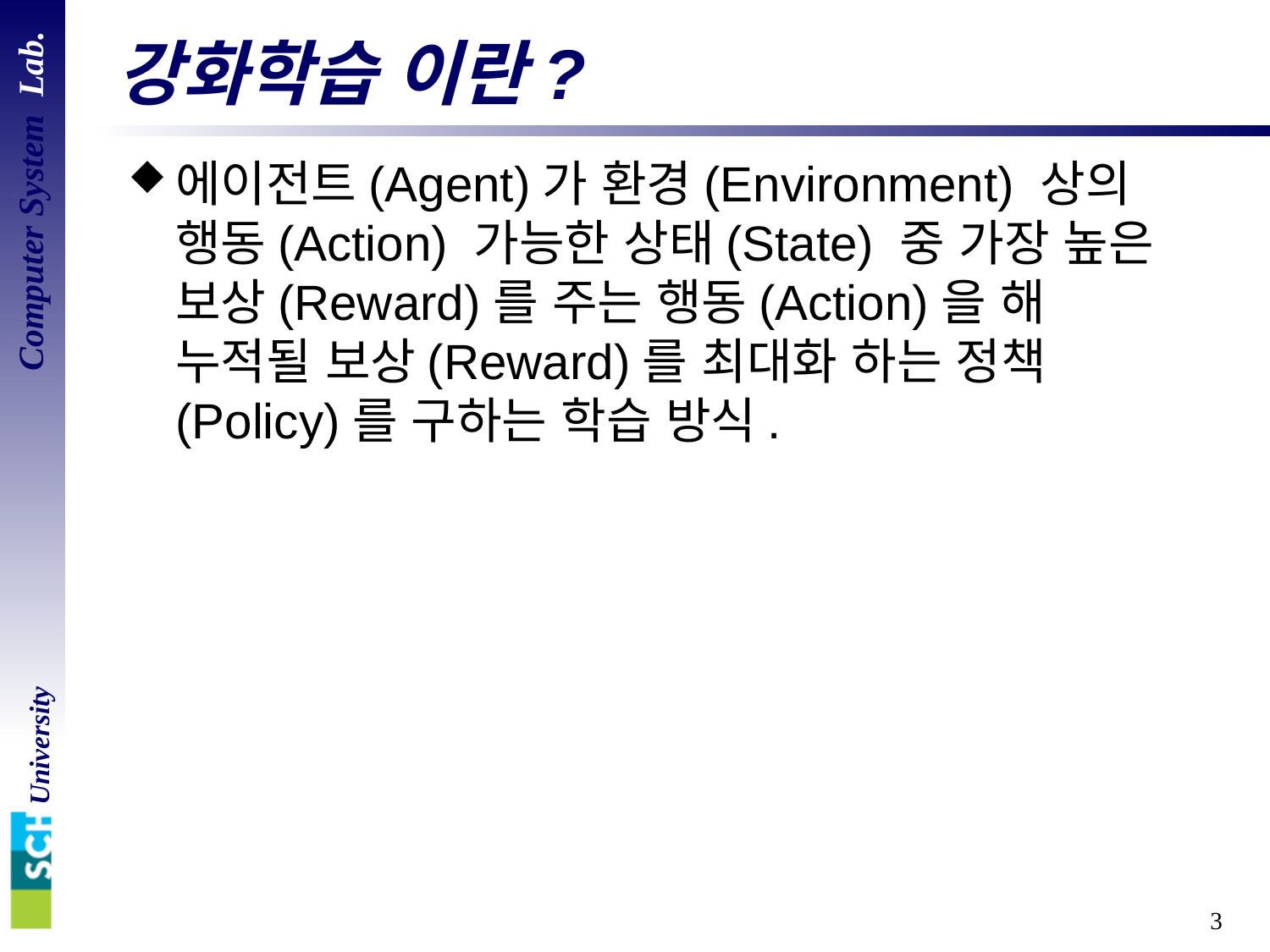

# 강화학습 이란?
에이전트(Agent)가 환경(Environment) 상의
행동(Action) 가능한 상태(State) 중 가장 높은 보상(Reward)를 주는 행동(Action)을 해
누적될 보상(Reward)를 최대화 하는 정책(Policy)를 구하는 학습 방식.